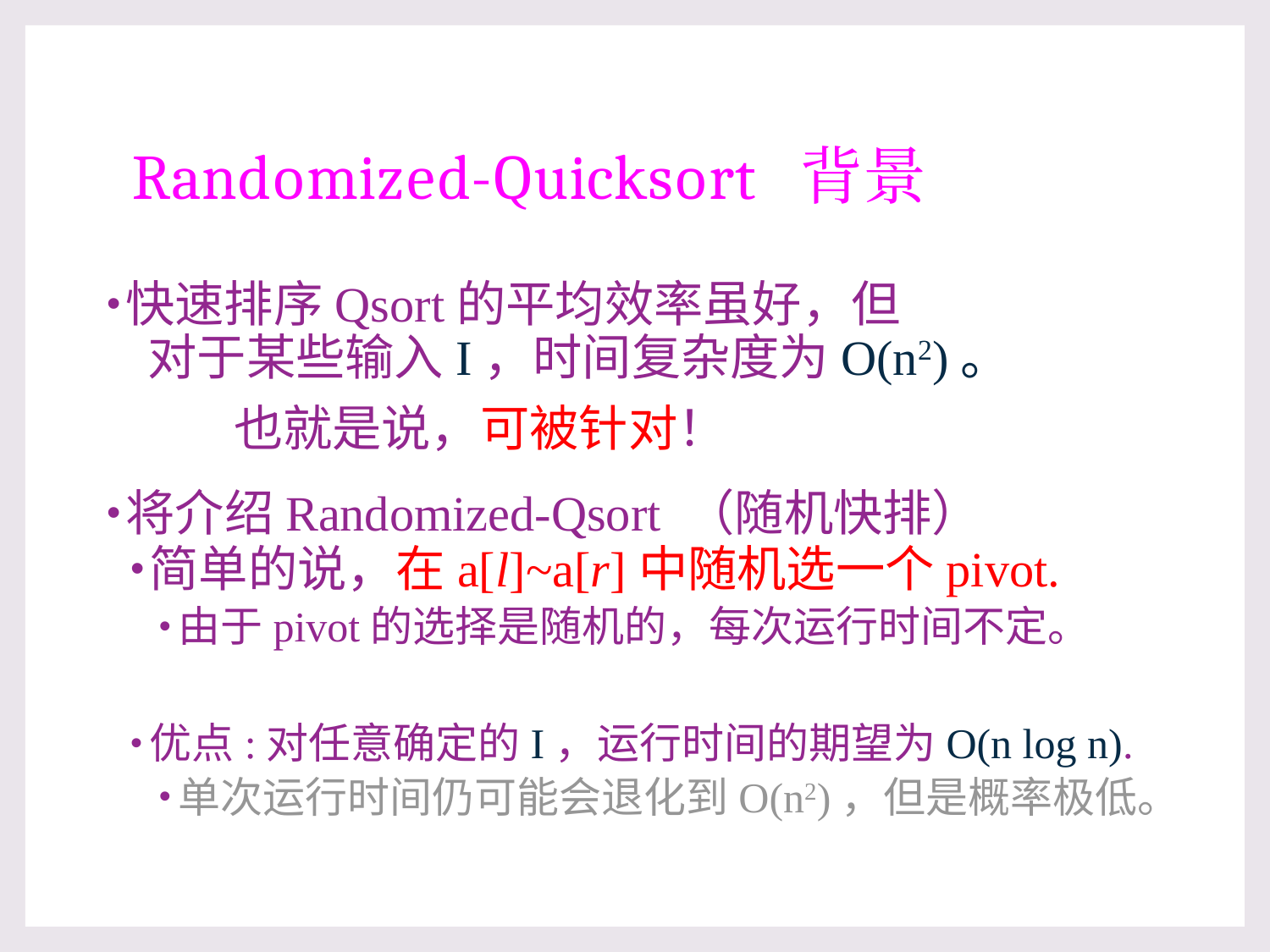

# Randomized-Quicksort  背景
快速排序Qsort的平均效率虽好，但
  对于某些输入I，时间复杂度为O(n2)。
	也就是说，可被针对！
将介绍Randomized-Qsort （随机快排）
简单的说，在a[l]~a[r]中随机选一个pivot.
由于pivot的选择是随机的，每次运行时间不定。

优点:对任意确定的I，运行时间的期望为O(n log n).
单次运行时间仍可能会退化到O(n2)，但是概率极低。